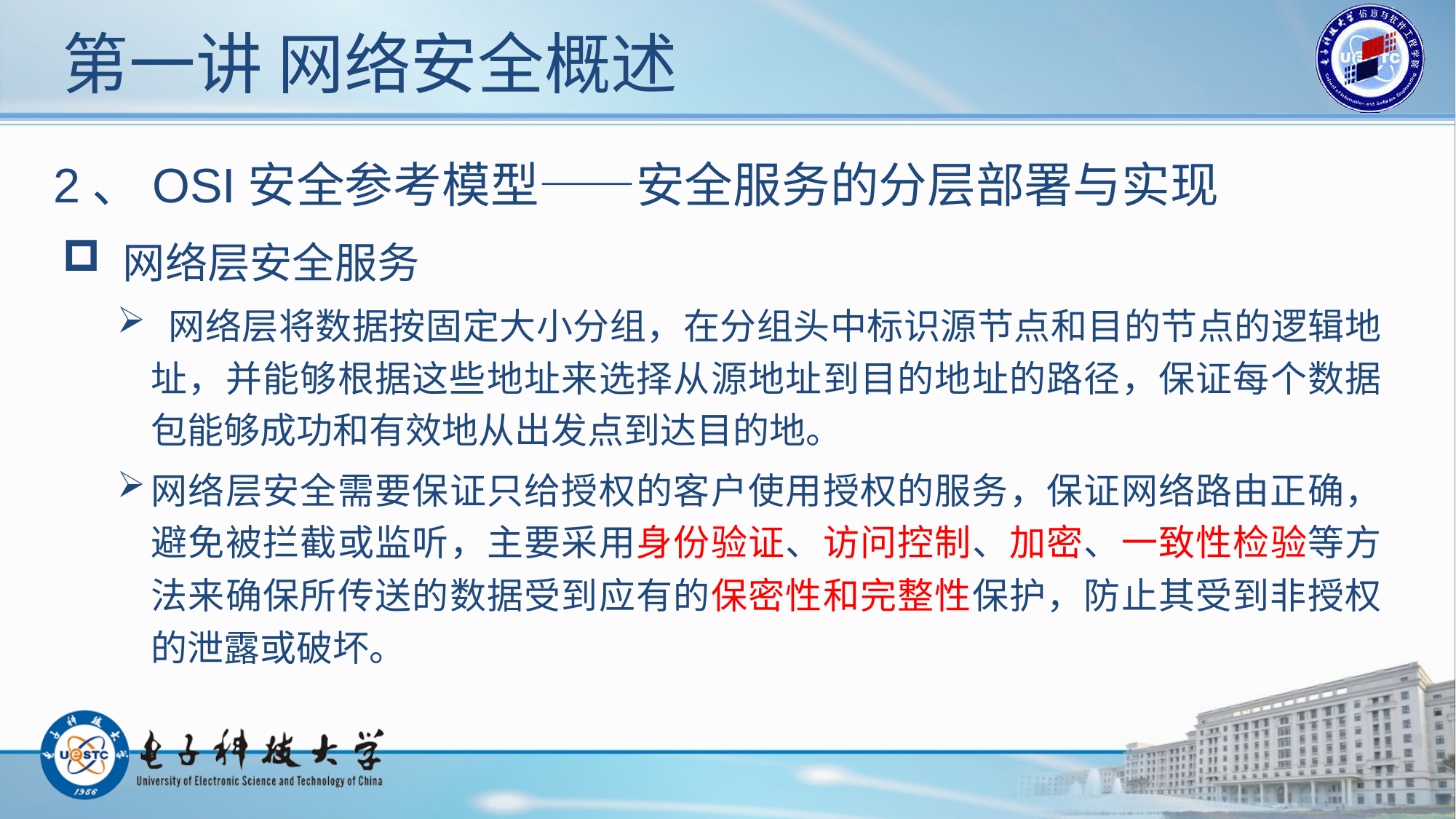

# 第一讲 网络安全概述
2、OSI安全参考模型——安全服务的分层部署与实现
 网络层安全服务
 网络层将数据按固定大小分组，在分组头中标识源节点和目的节点的逻辑地址，并能够根据这些地址来选择从源地址到目的地址的路径，保证每个数据包能够成功和有效地从出发点到达目的地。
网络层安全需要保证只给授权的客户使用授权的服务，保证网络路由正确，避免被拦截或监听，主要采用身份验证、访问控制、加密、一致性检验等方法来确保所传送的数据受到应有的保密性和完整性保护，防止其受到非授权的泄露或破坏。